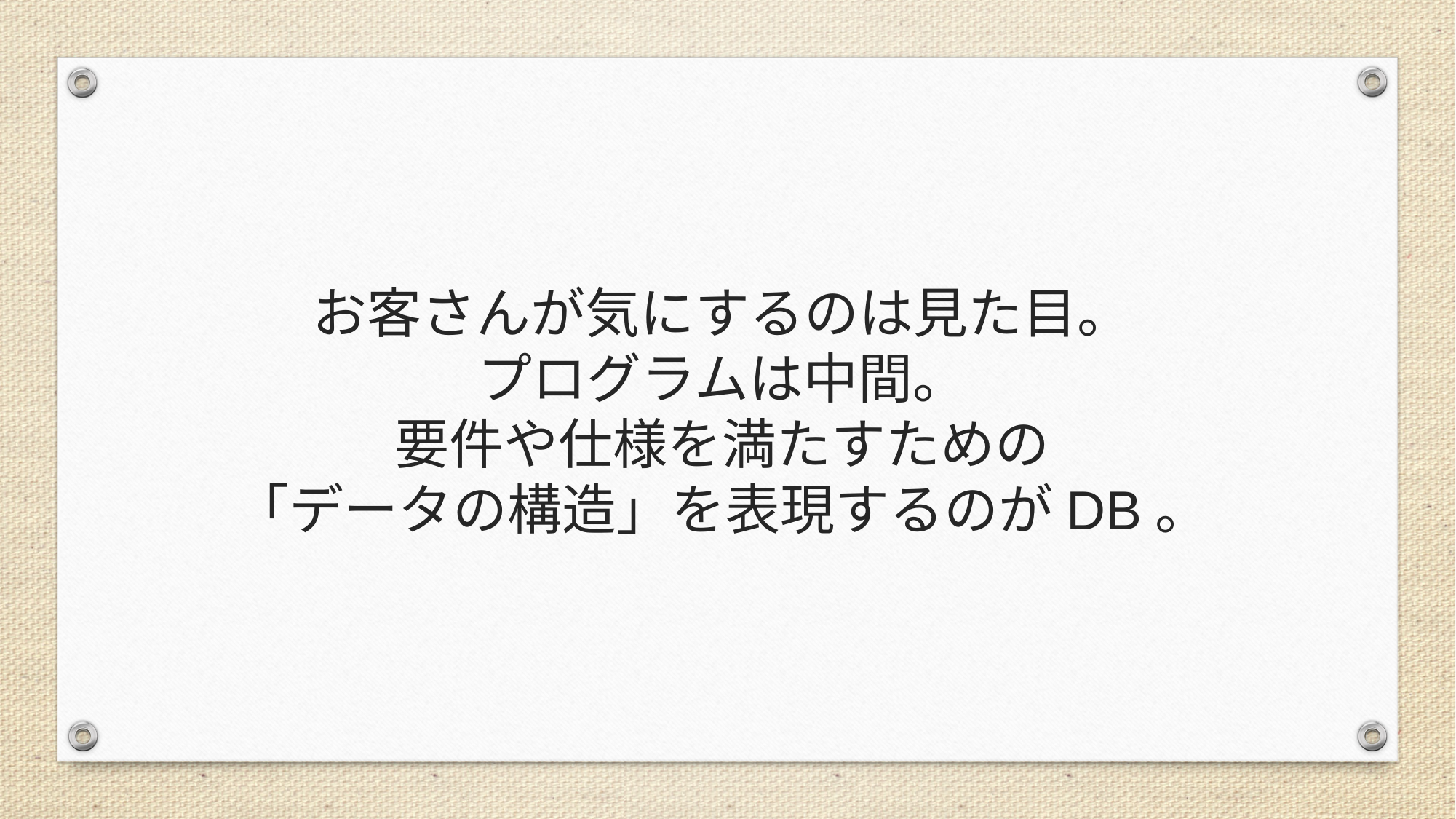

お客さんが気にするのは見た目。
プログラムは中間。
要件や仕様を満たすための
「データの構造」を表現するのがDB。